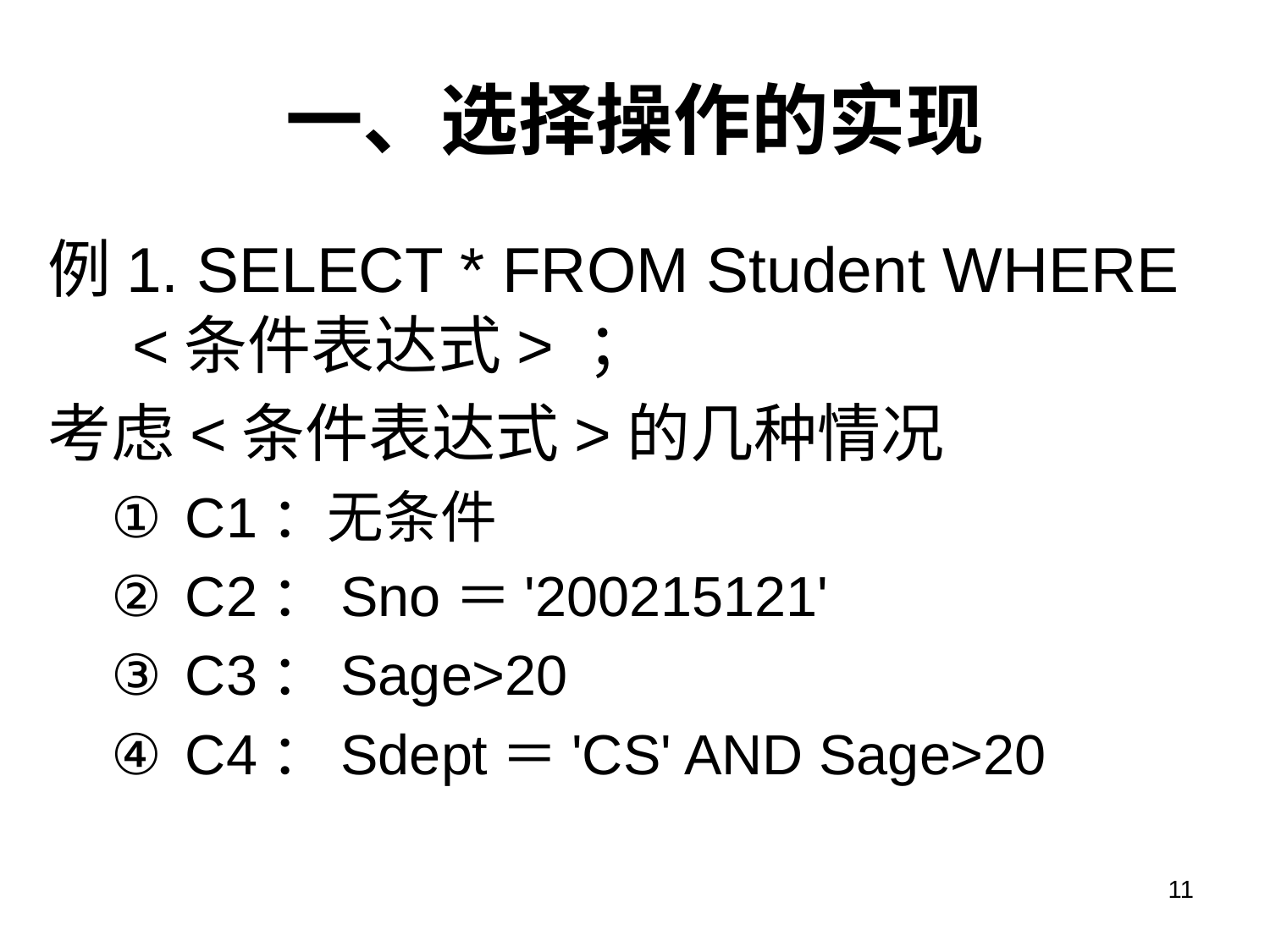

# 一、选择操作的实现
例1. SELECT * FROM Student WHERE
<条件表达式> ；
考虑<条件表达式>的几种情况
C1：无条件
C2：Sno＝'200215121'
C3：Sage>20
C4：Sdept＝'CS' AND Sage>20

11